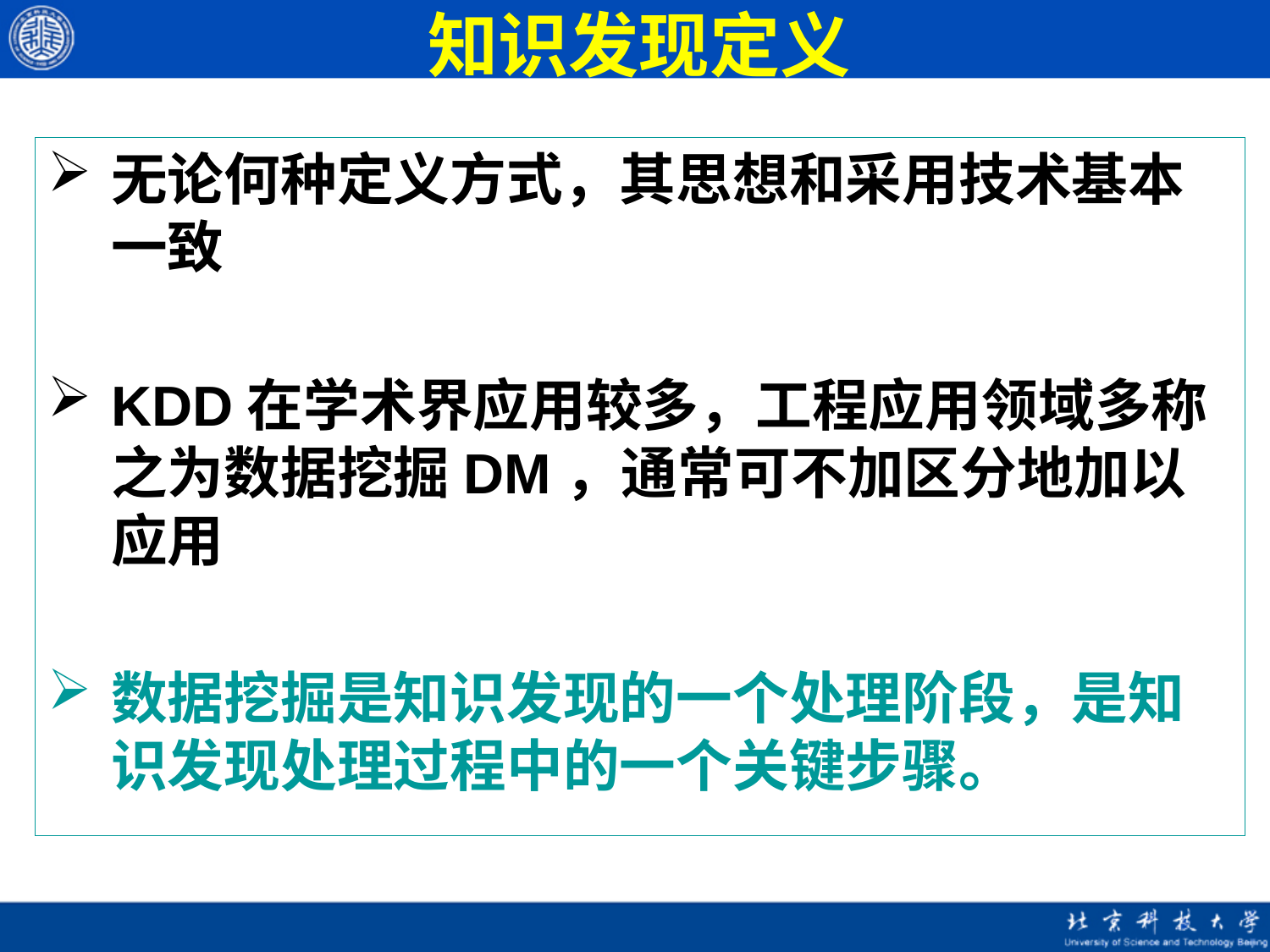

# 知识发现定义
无论何种定义方式，其思想和采用技术基本一致

KDD在学术界应用较多，工程应用领域多称之为数据挖掘DM，通常可不加区分地加以应用

数据挖掘是知识发现的一个处理阶段，是知识发现处理过程中的一个关键步骤。